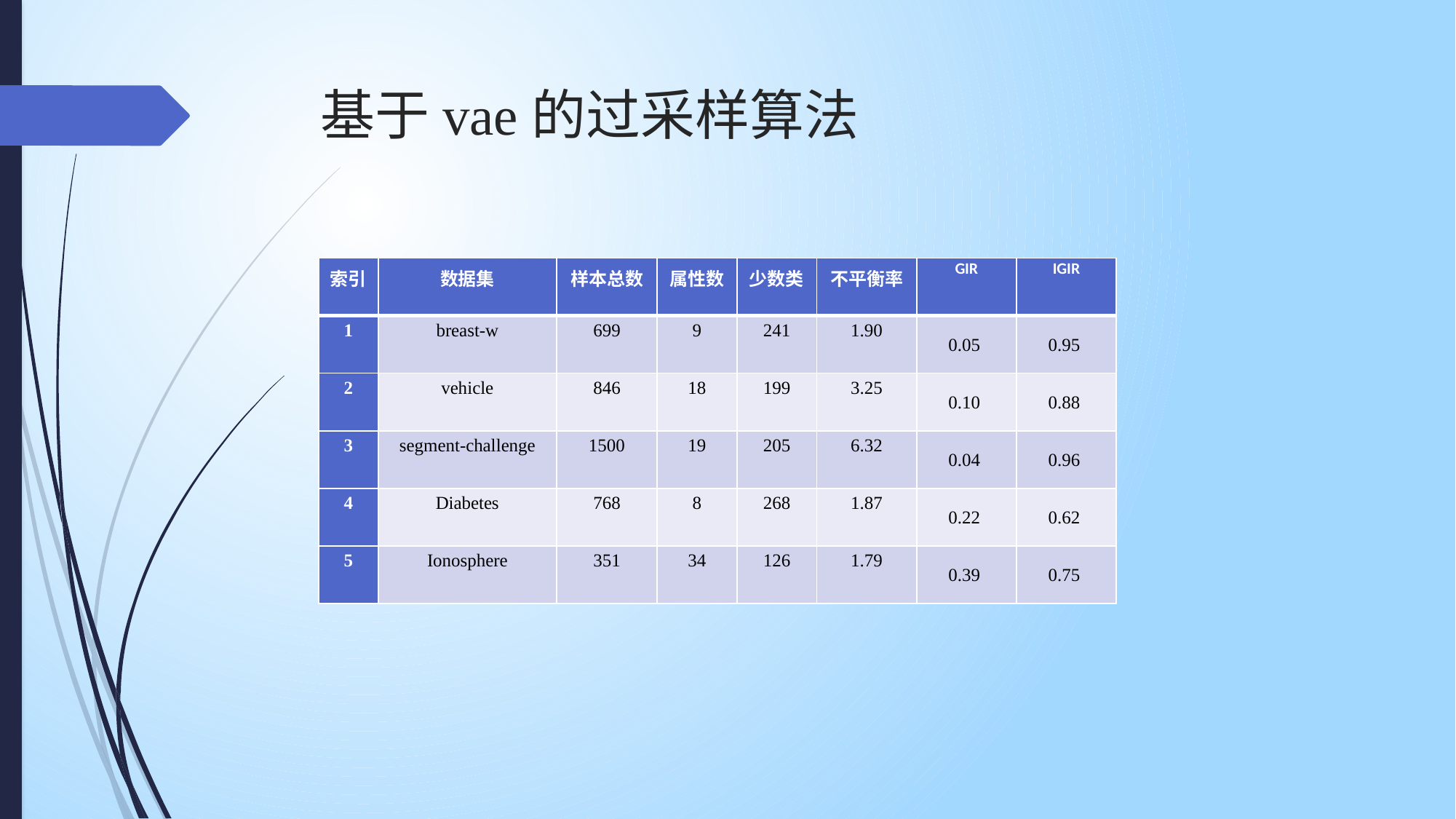

# 基于vae的过采样算法
| 索引 | 数据集 | 样本总数 | 属性数 | 少数类 | 不平衡率 | GIR | IGIR |
| --- | --- | --- | --- | --- | --- | --- | --- |
| 1 | breast-w | 699 | 9 | 241 | 1.90 | 0.05 | 0.95 |
| 2 | vehicle | 846 | 18 | 199 | 3.25 | 0.10 | 0.88 |
| 3 | segment-challenge | 1500 | 19 | 205 | 6.32 | 0.04 | 0.96 |
| 4 | Diabetes | 768 | 8 | 268 | 1.87 | 0.22 | 0.62 |
| 5 | Ionosphere | 351 | 34 | 126 | 1.79 | 0.39 | 0.75 |